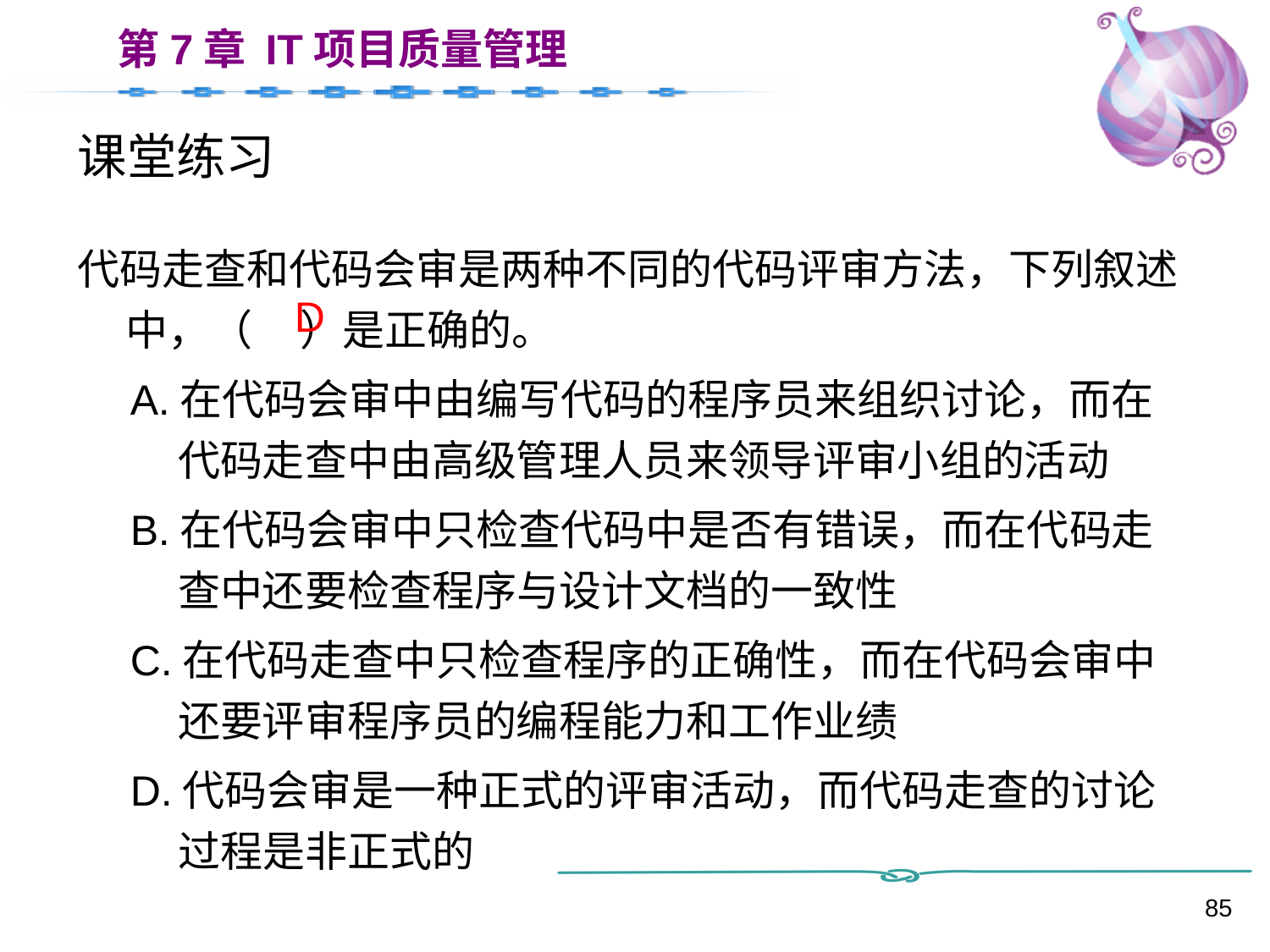

# 课堂练习
代码走查和代码会审是两种不同的代码评审方法，下列叙述中，（     ）是正确的。
A.在代码会审中由编写代码的程序员来组织讨论，而在代码走查中由高级管理人员来领导评审小组的活动
B.在代码会审中只检查代码中是否有错误，而在代码走查中还要检查程序与设计文档的一致性
C.在代码走查中只检查程序的正确性，而在代码会审中还要评审程序员的编程能力和工作业绩
D.代码会审是一种正式的评审活动，而代码走查的讨论过程是非正式的
D
85